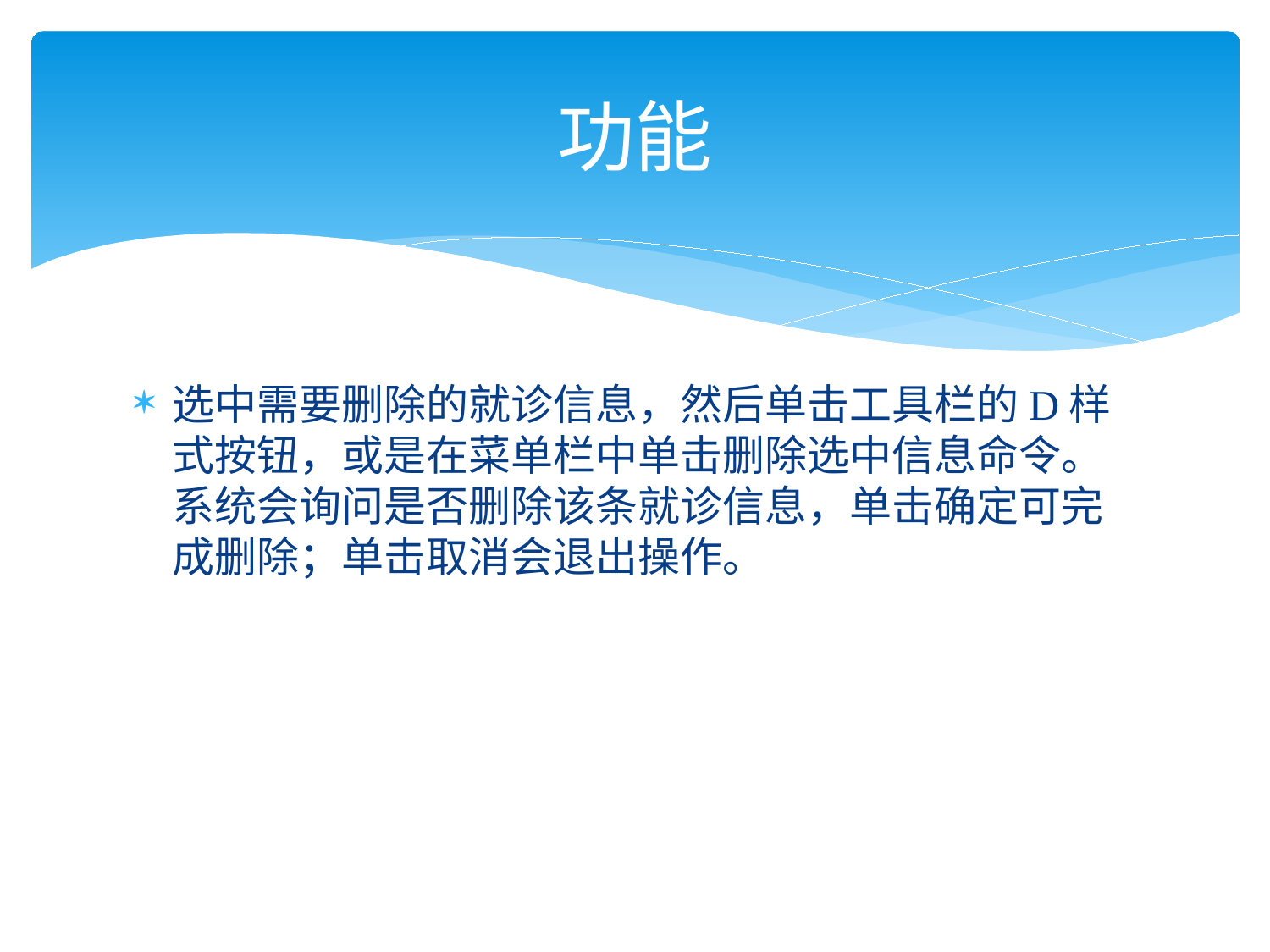

# 功能
选中需要删除的就诊信息，然后单击工具栏的D样式按钮，或是在菜单栏中单击删除选中信息命令。系统会询问是否删除该条就诊信息，单击确定可完成删除；单击取消会退出操作。